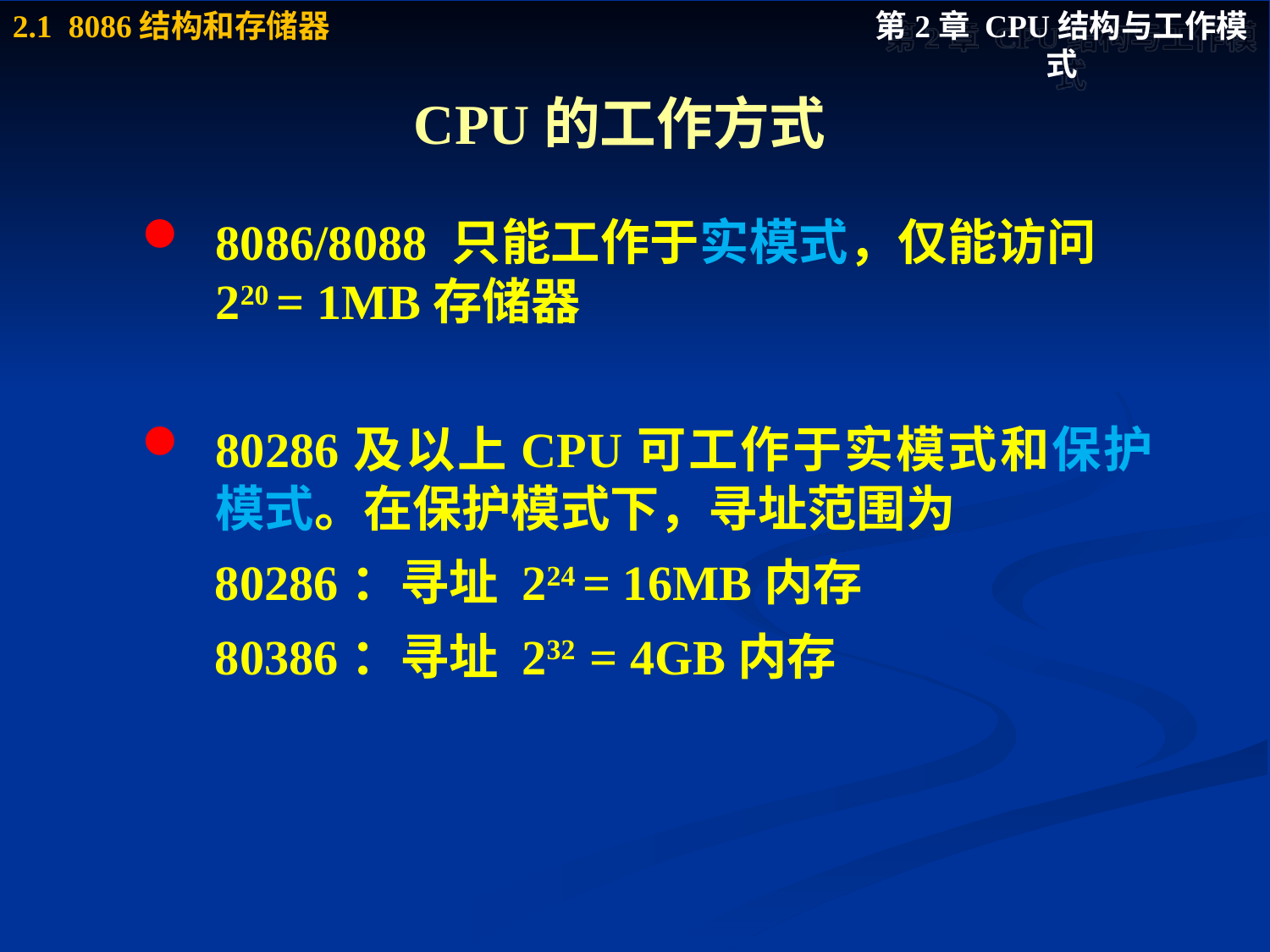

# CPU的工作方式
8086/8088 只能工作于实模式，仅能访问      220 = 1MB存储器

80286及以上CPU可工作于实模式和保护模式。在保护模式下，寻址范围为
      80286：寻址 224 = 16MB内存
      80386：寻址 232  = 4GB内存